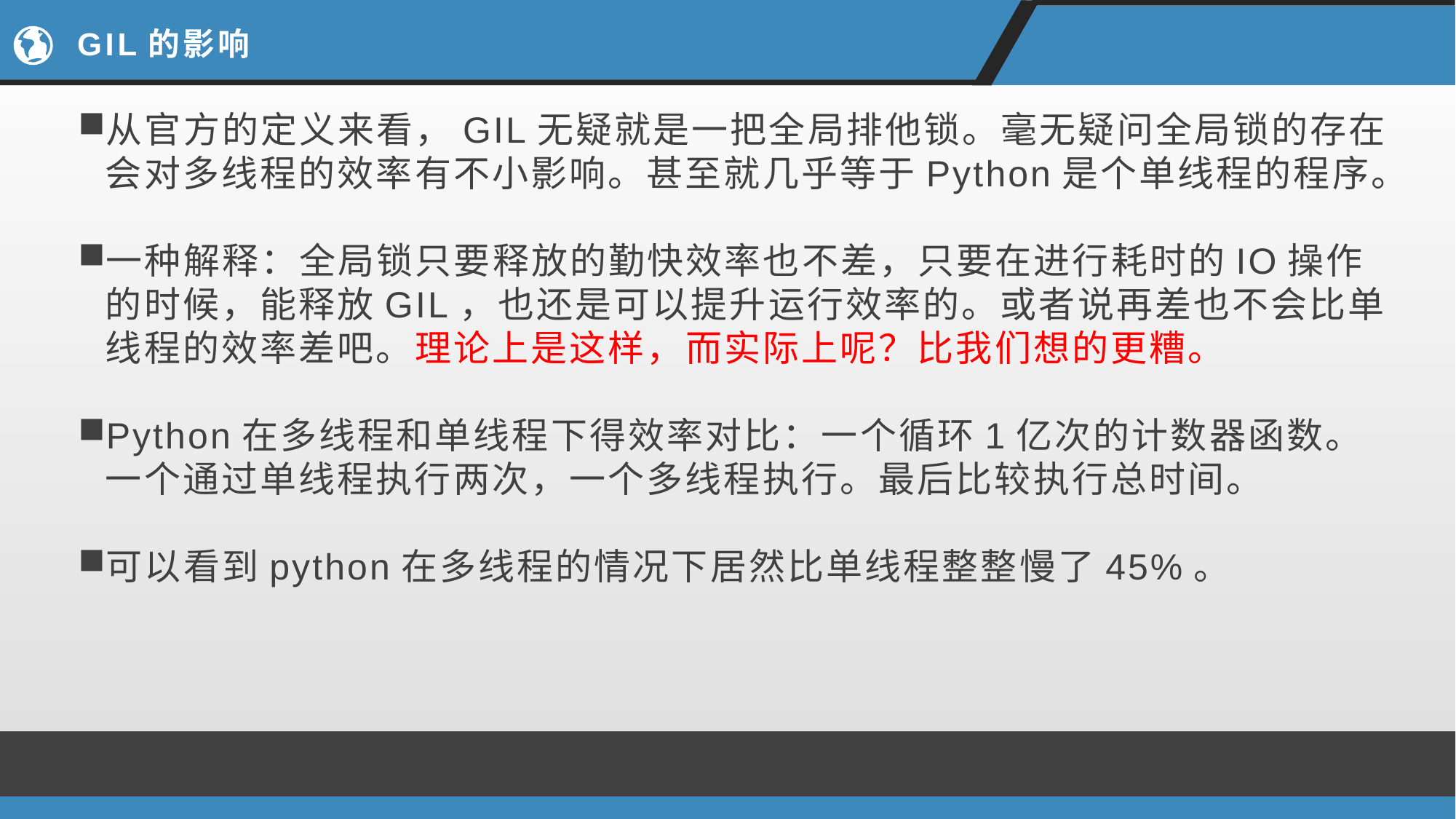

# GIL的影响

从官方的定义来看，GIL无疑就是一把全局排他锁。毫无疑问全局锁的存在会对多线程的效率有不小影响。甚至就几乎等于Python是个单线程的程序。

一种解释：全局锁只要释放的勤快效率也不差，只要在进行耗时的IO操作的时候，能释放GIL，也还是可以提升运行效率的。或者说再差也不会比单线程的效率差吧。理论上是这样，而实际上呢？比我们想的更糟。

Python在多线程和单线程下得效率对比：一个循环1亿次的计数器函数。一个通过单线程执行两次，一个多线程执行。最后比较执行总时间。

可以看到python在多线程的情况下居然比单线程整整慢了45%。